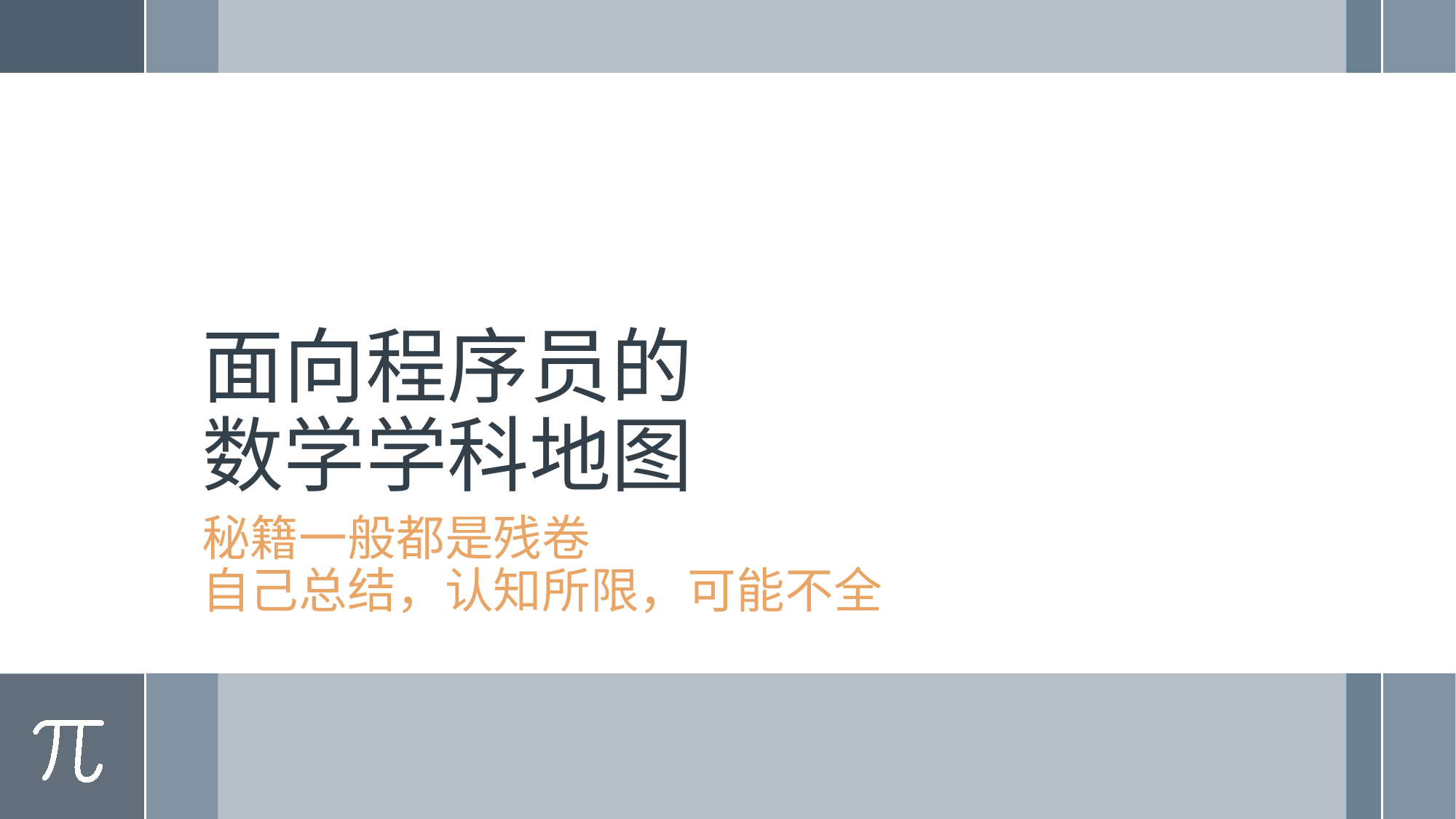

# 面向程序员的 数学学科地图
秘籍一般都是残卷
自己总结，认知所限，可能不全